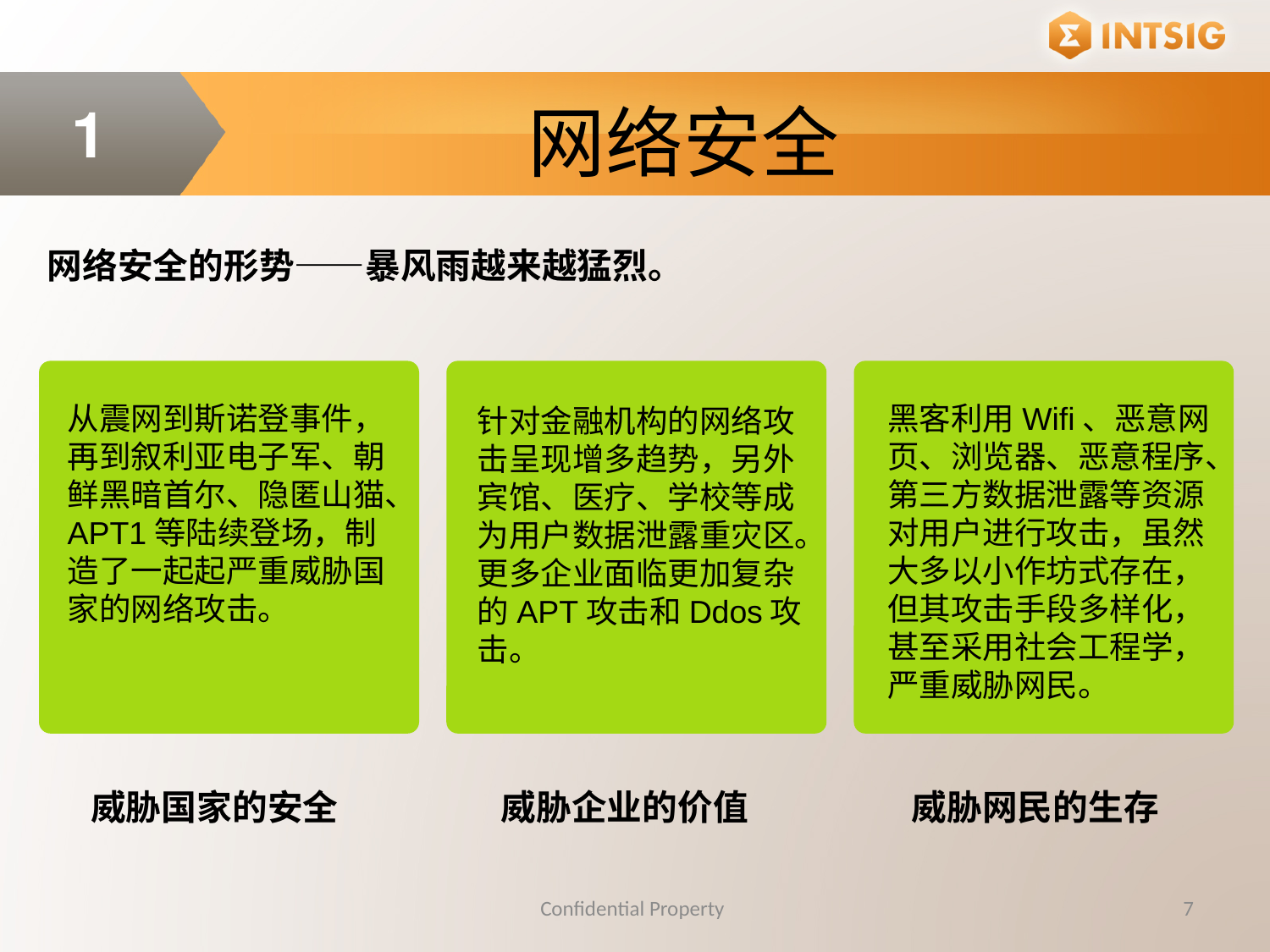

网络安全
1
网络安全的形势——暴风雨越来越猛烈。

从震网到斯诺登事件，再到叙利亚电子军、朝鲜黑暗首尔、隐匿山猫、APT1等陆续登场，制造了一起起严重威胁国家的网络攻击。
黑客利用Wifi、恶意网页、浏览器、恶意程序、第三方数据泄露等资源对用户进行攻击，虽然大多以小作坊式存在，但其攻击手段多样化，甚至采用社会工程学，严重威胁网民。
针对金融机构的网络攻击呈现增多趋势，另外宾馆、医疗、学校等成为用户数据泄露重灾区。更多企业面临更加复杂的APT攻击和Ddos攻击。
威胁国家的安全
威胁企业的价值
威胁网民的生存
Confidential Property
7